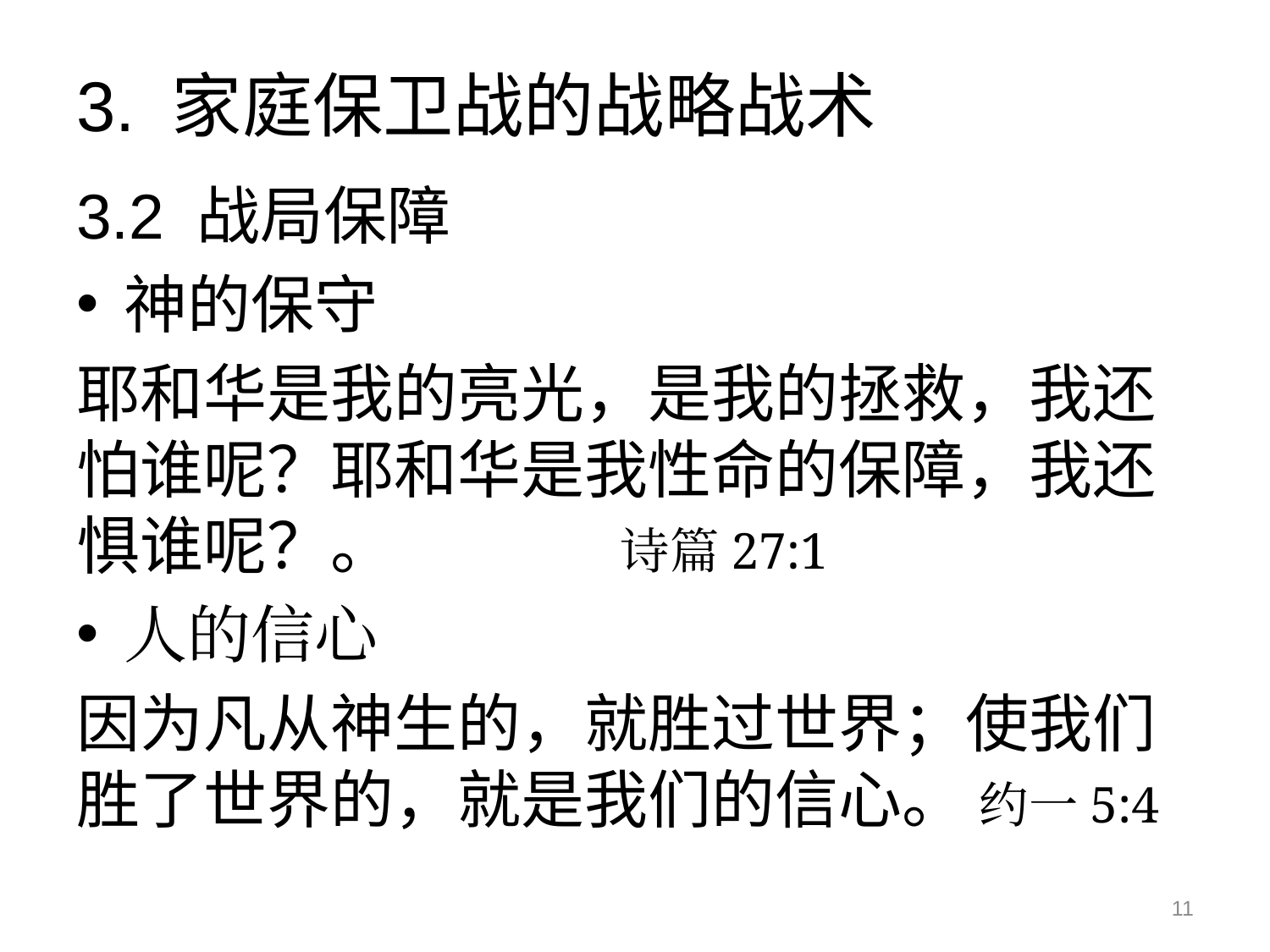

# 3. 家庭保卫战的战略战术
3.2 战局保障
神的保守
耶和华是我的亮光，是我的拯救，我还怕谁呢？耶和华是我性命的保障，我还惧谁呢？。                诗篇27:1
人的信心
因为凡从神生的，就胜过世界；使我们胜了世界的，就是我们的信心。 约一5:4
11